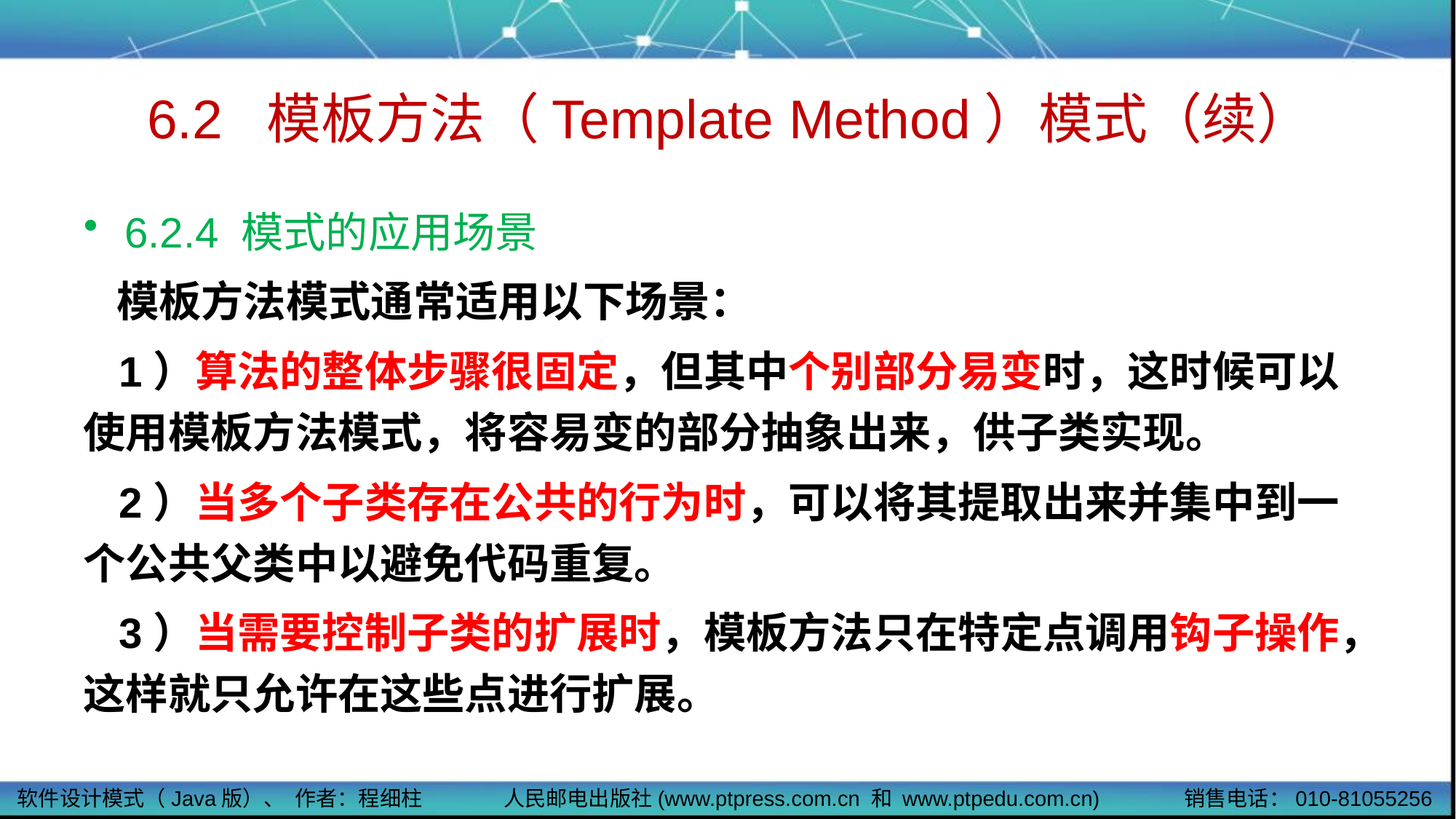

# 6.2  模板方法（Template Method）模式（续）
6.2.4 模式的应用场景
   模板方法模式通常适用以下场景：
   1）算法的整体步骤很固定，但其中个别部分易变时，这时候可以使用模板方法模式，将容易变的部分抽象出来，供子类实现。
   2）当多个子类存在公共的行为时，可以将其提取出来并集中到一个公共父类中以避免代码重复。
   3）当需要控制子类的扩展时，模板方法只在特定点调用钩子操作，这样就只允许在这些点进行扩展。
软件设计模式（Java版）、  作者：程细柱
人民邮电出版社(www.ptpress.com.cn 和 www.ptpedu.com.cn)
销售电话：010-81055256